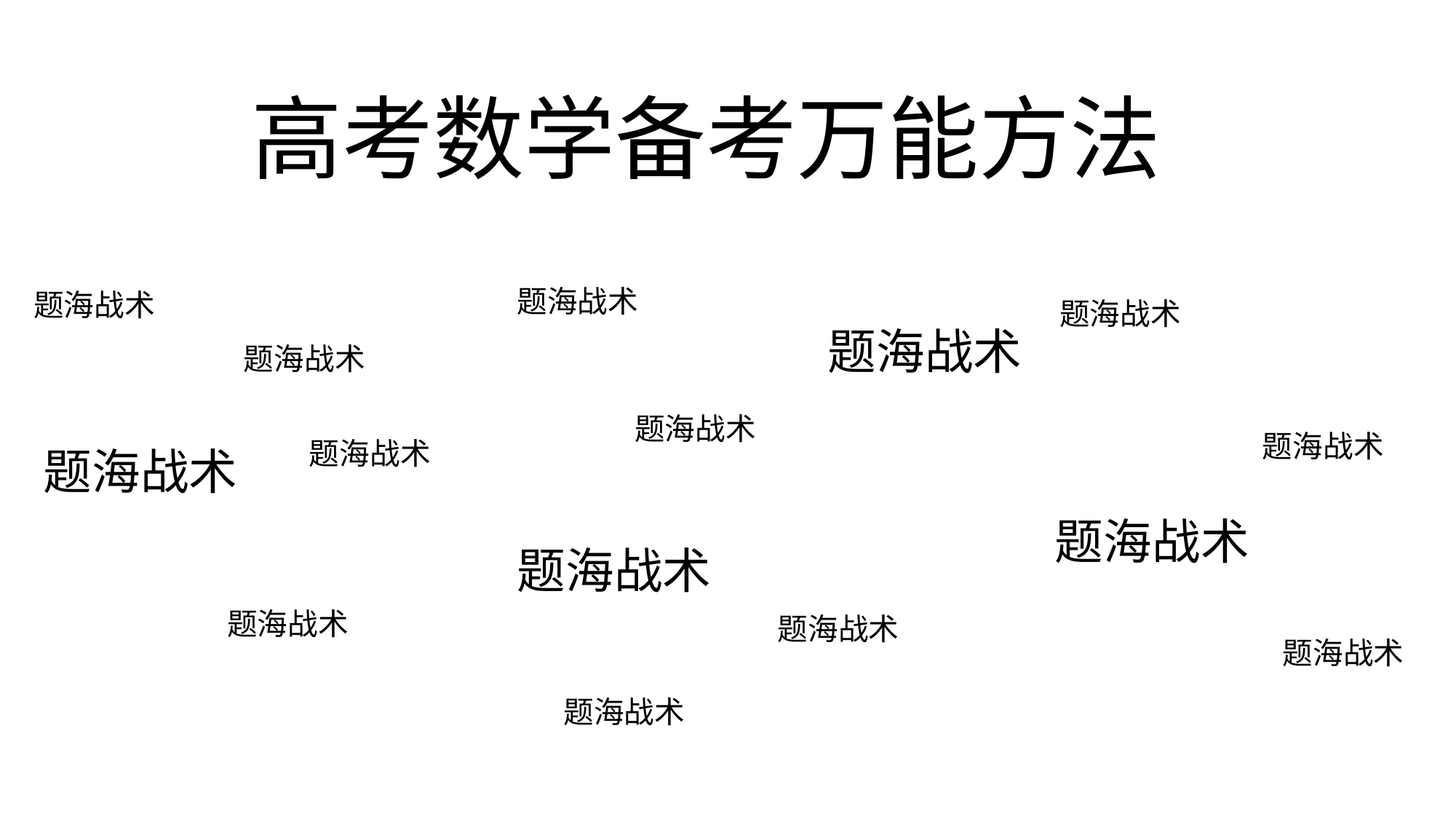

# 高考数学备考万能方法
题海战术
题海战术
题海战术
题海战术
题海战术
题海战术
题海战术
题海战术
题海战术
题海战术
题海战术
题海战术
题海战术
题海战术
题海战术